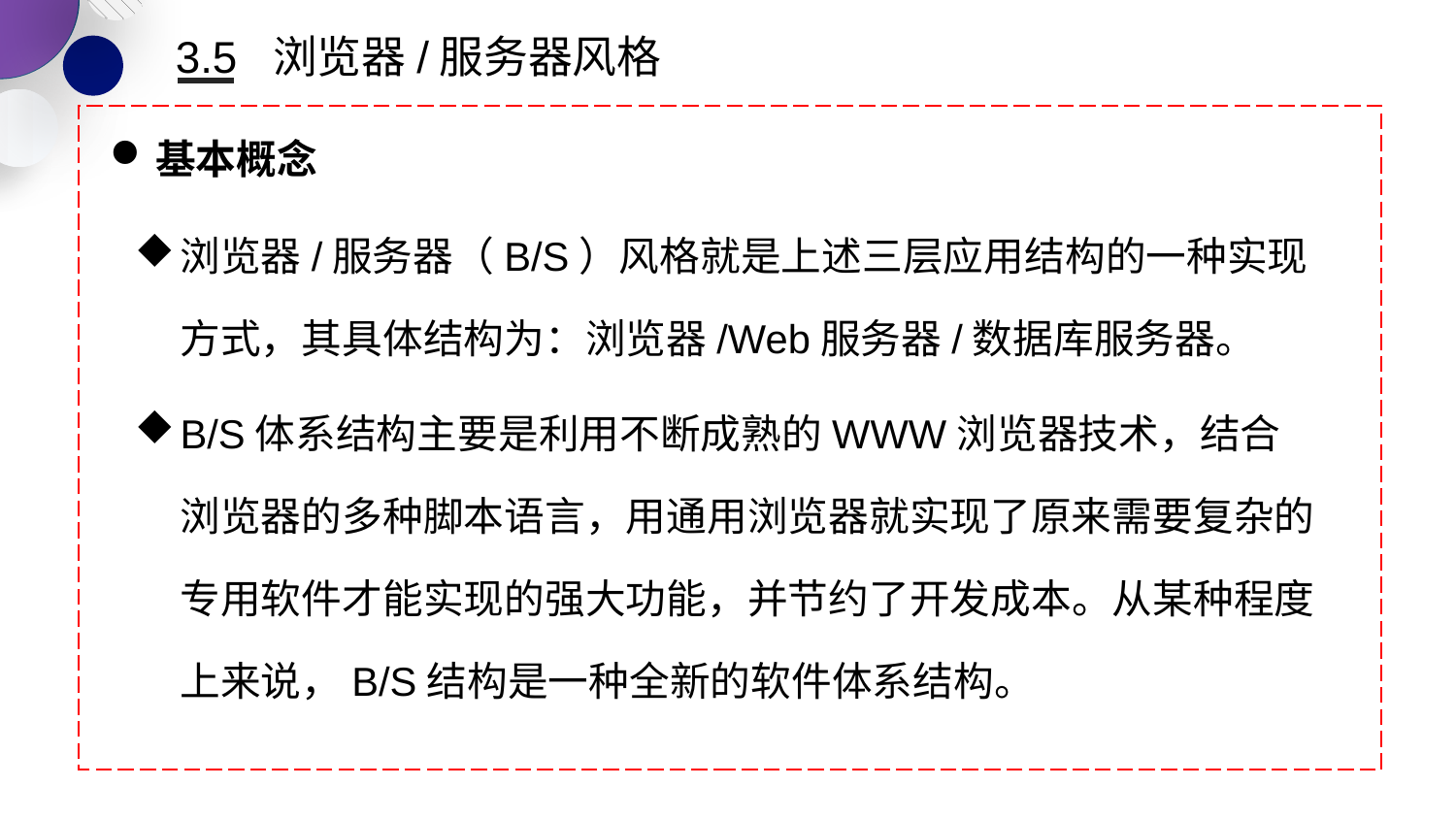

3.5  浏览器/服务器风格

基本概念
浏览器/服务器（B/S）风格就是上述三层应用结构的一种实现方式，其具体结构为：浏览器/Web服务器/数据库服务器。
B/S体系结构主要是利用不断成熟的WWW浏览器技术，结合浏览器的多种脚本语言，用通用浏览器就实现了原来需要复杂的专用软件才能实现的强大功能，并节约了开发成本。从某种程度上来说，B/S结构是一种全新的软件体系结构。